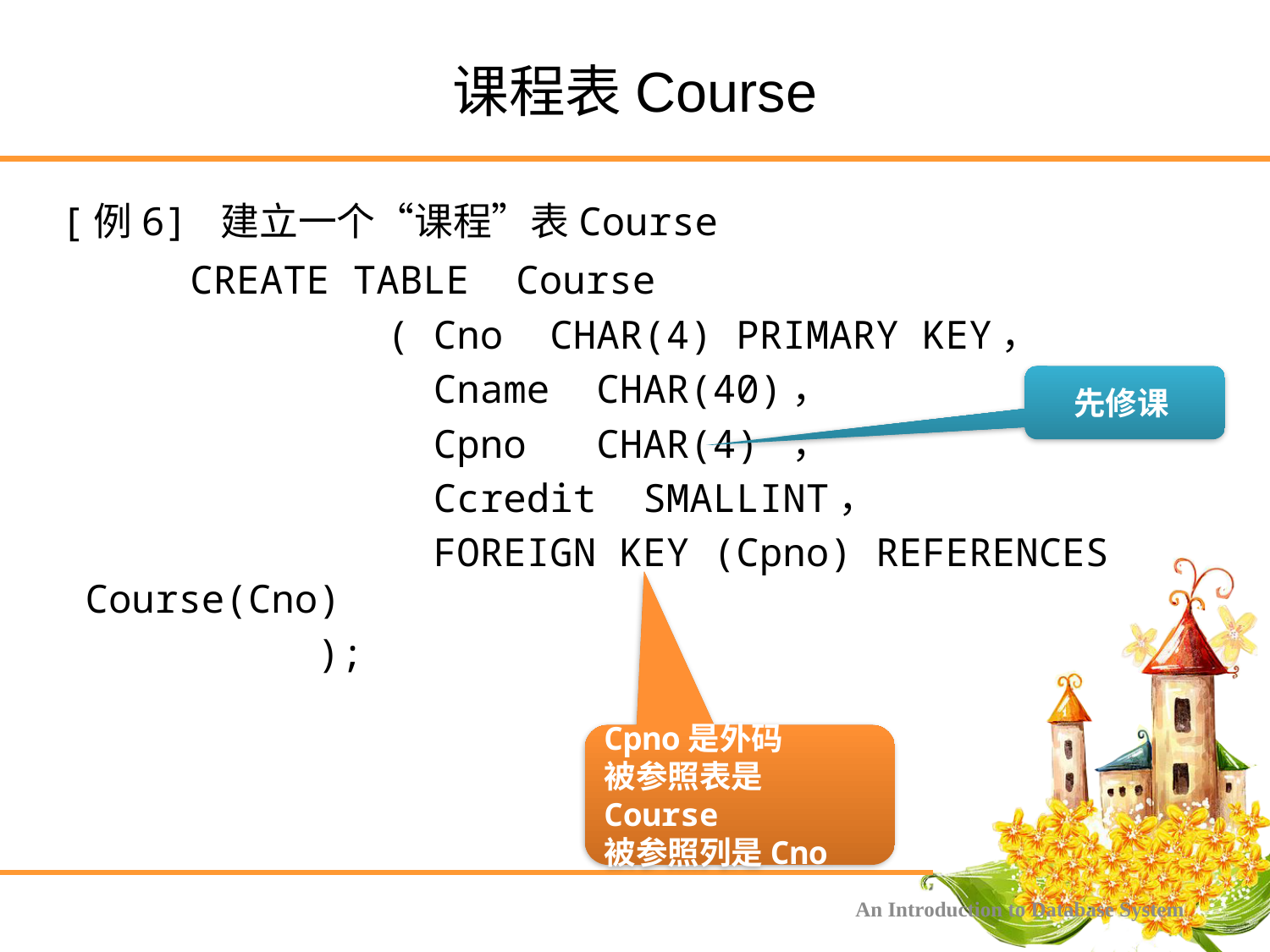

# 课程表Course
 [例6] 建立一个“课程”表Course
      CREATE TABLE  Course
               ( Cno  CHAR(4) PRIMARY KEY，
                 Cname  CHAR(40)，
                 Cpno   CHAR(4) ，
                 Ccredit  SMALLINT，
                 FOREIGN KEY (Cpno) REFERENCES  Course(Cno)
            );
先修课
Cpno是外码
被参照表是Course
被参照列是Cno
An Introduction to Database System